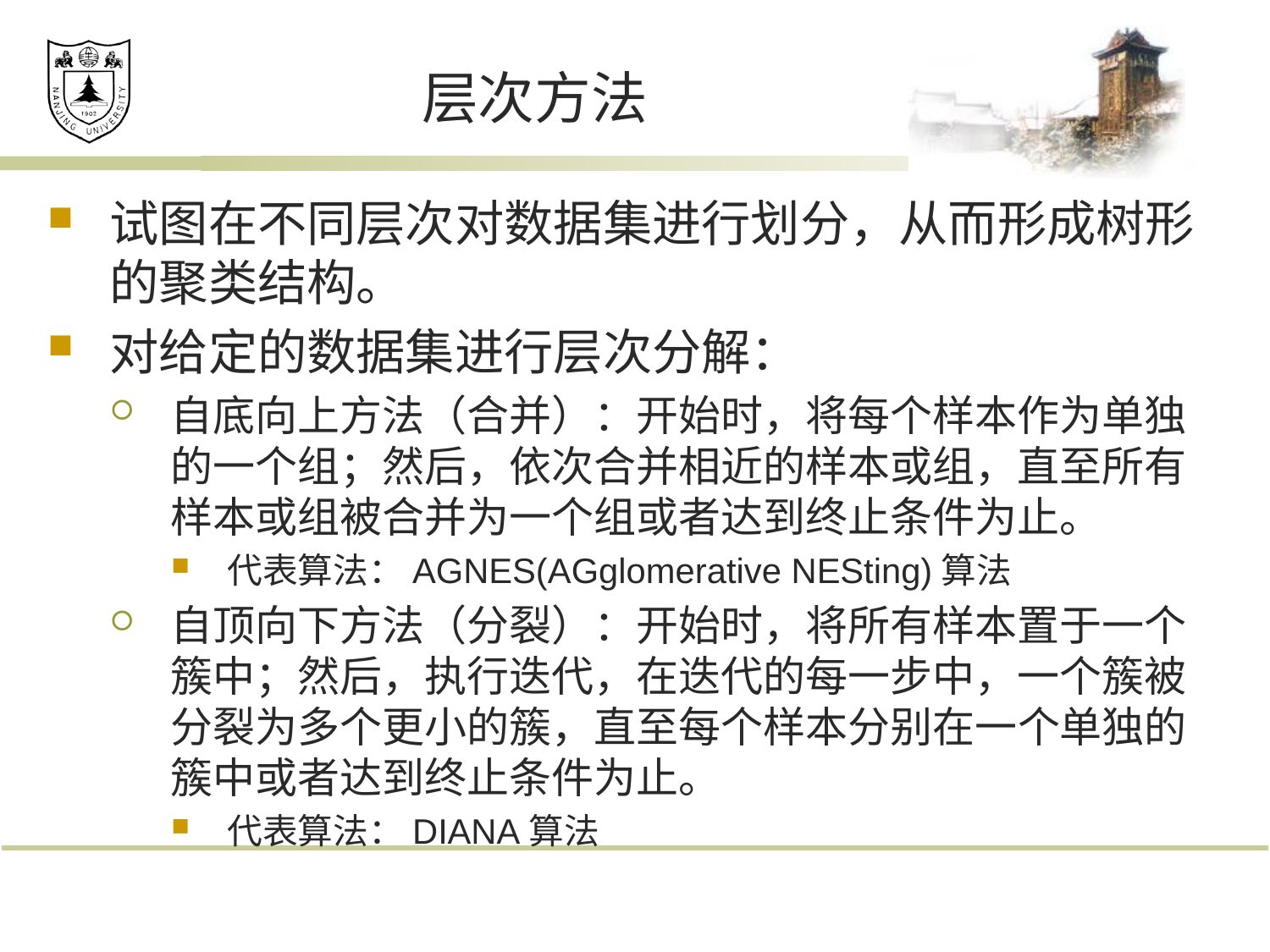

# 层次方法
试图在不同层次对数据集进行划分，从而形成树形的聚类结构。
对给定的数据集进行层次分解：
自底向上方法（合并）：开始时，将每个样本作为单独的一个组；然后，依次合并相近的样本或组，直至所有样本或组被合并为一个组或者达到终止条件为止。
代表算法：AGNES(AGglomerative NESting)算法
自顶向下方法（分裂）：开始时，将所有样本置于一个簇中；然后，执行迭代，在迭代的每一步中，一个簇被分裂为多个更小的簇，直至每个样本分别在一个单独的簇中或者达到终止条件为止。
代表算法：DIANA算法